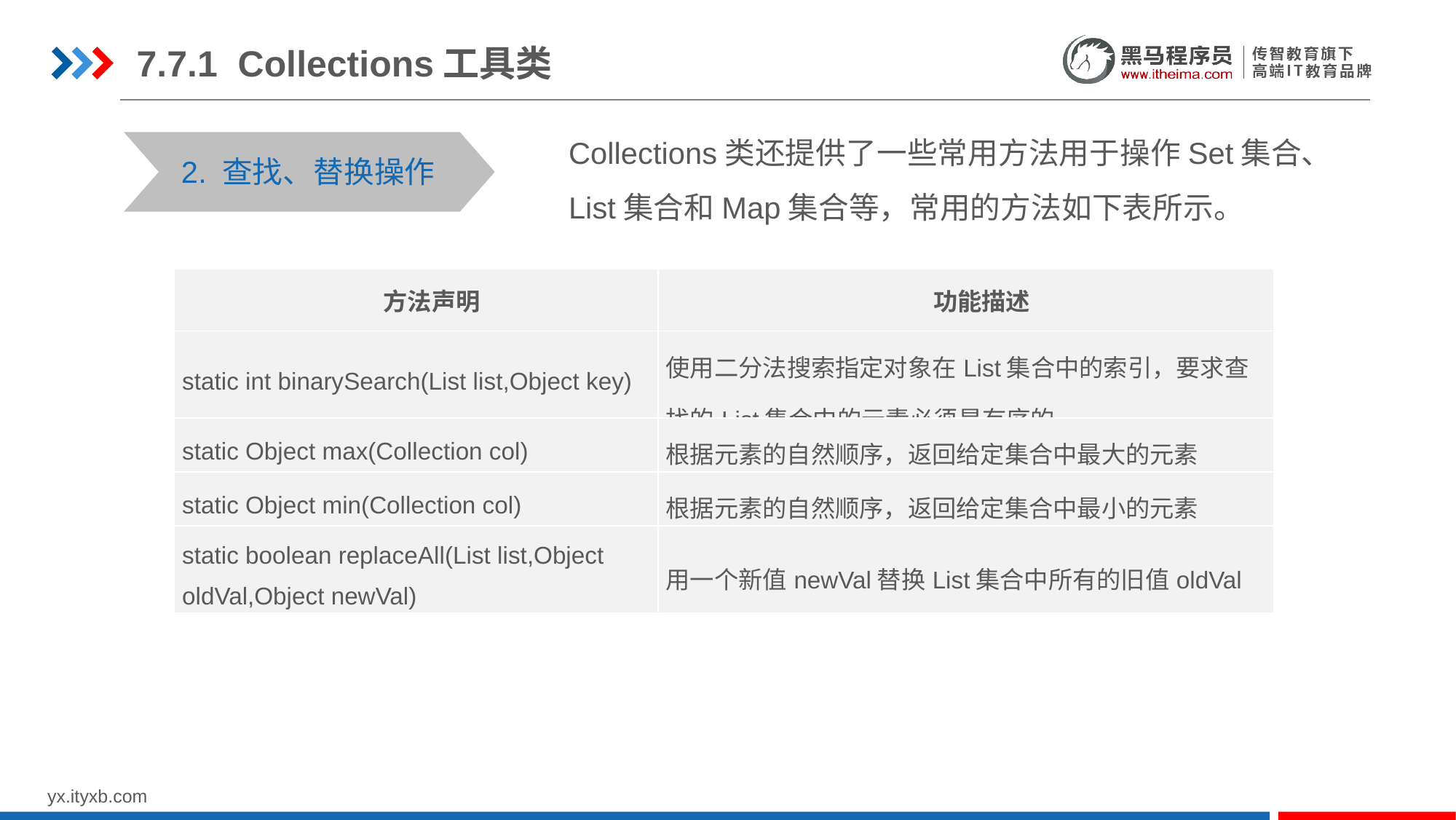

7.7.1  Collections工具类
Collections类还提供了一些常用方法用于操作Set集合、
List集合和Map集合等，常用的方法如下表所示。

2. 查找、替换操作
| 方法声明 | 功能描述 |
| --- | --- |
| static int binarySearch(List list,Object key) | 使用二分法搜索指定对象在List集合中的索引，要求查找的List集合中的元素必须是有序的 |
| static Object max(Collection col) | 根据元素的自然顺序，返回给定集合中最大的元素 |
| static Object min(Collection col) | 根据元素的自然顺序，返回给定集合中最小的元素 |
| static boolean replaceAll(List list,Object oldVal,Object newVal) | 用一个新值newVal替换List集合中所有的旧值oldVal |